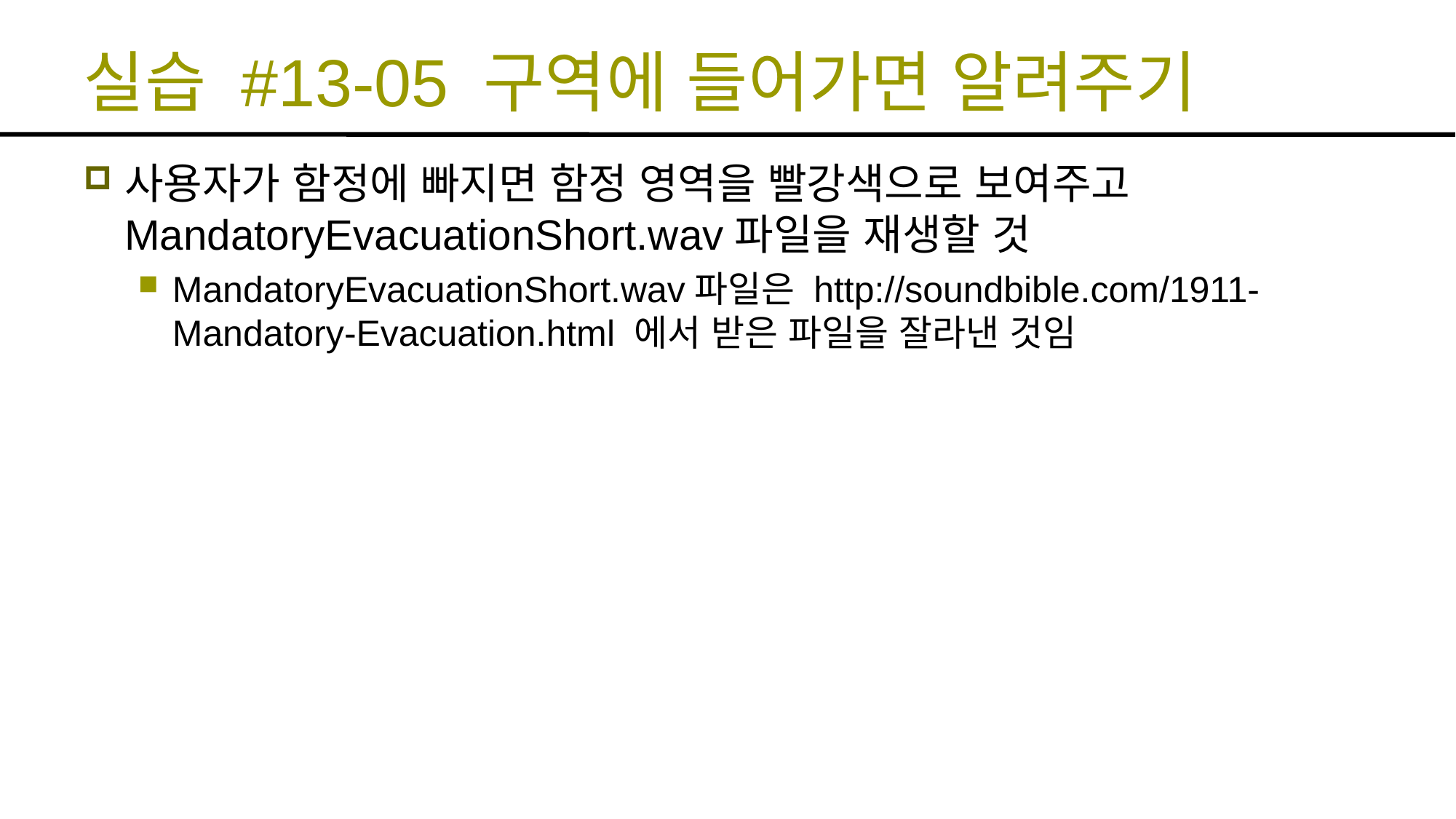

# 실습 #13-05 구역에 들어가면 알려주기
사용자가 함정에 빠지면 함정 영역을 빨강색으로 보여주고 MandatoryEvacuationShort.wav파일을 재생할 것
MandatoryEvacuationShort.wav파일은 http://soundbible.com/1911-Mandatory-Evacuation.html 에서 받은 파일을 잘라낸 것임